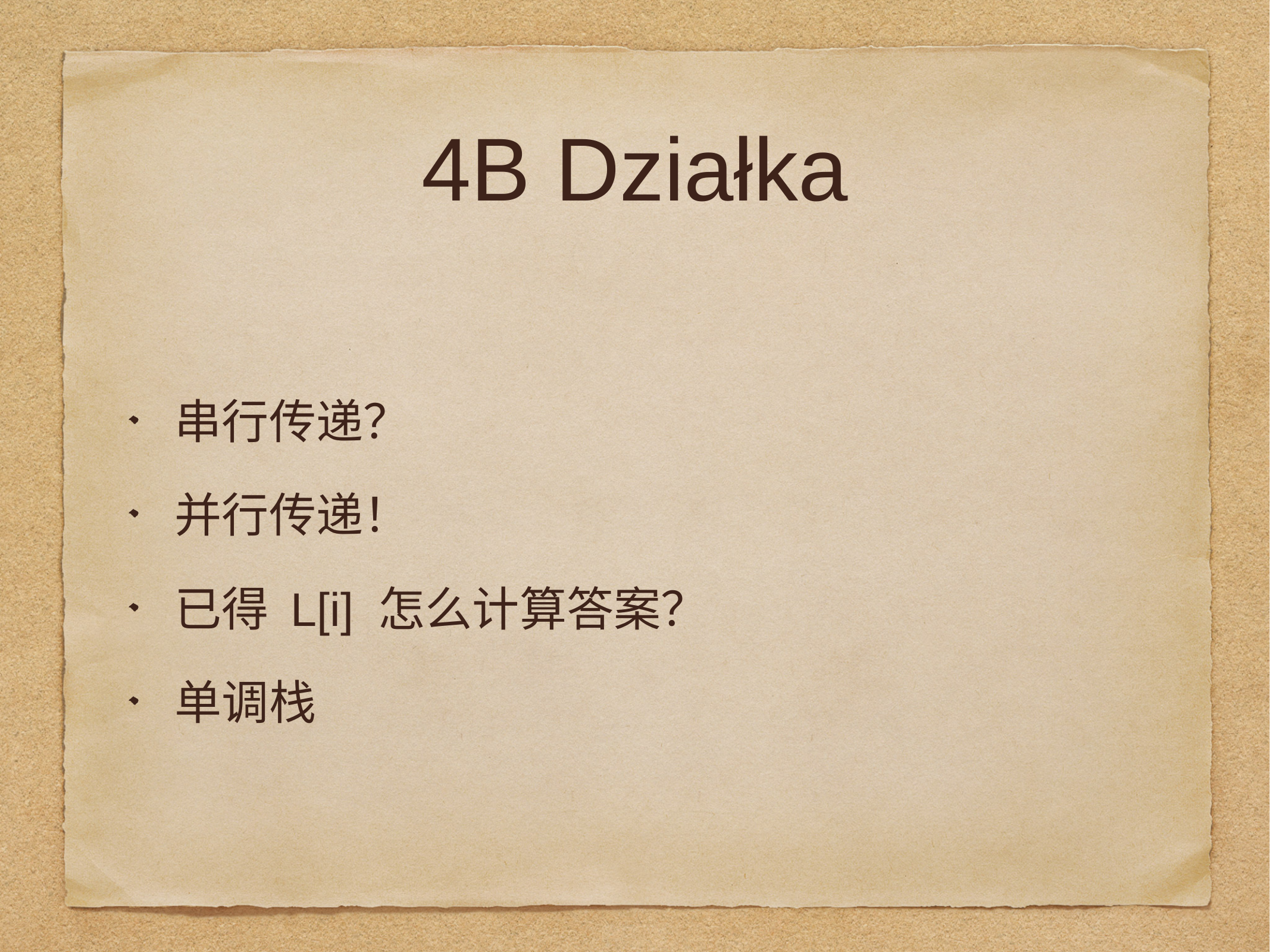

# 4B Działka
串行传递？
并行传递！
已得 L[i] 怎么计算答案？
单调栈